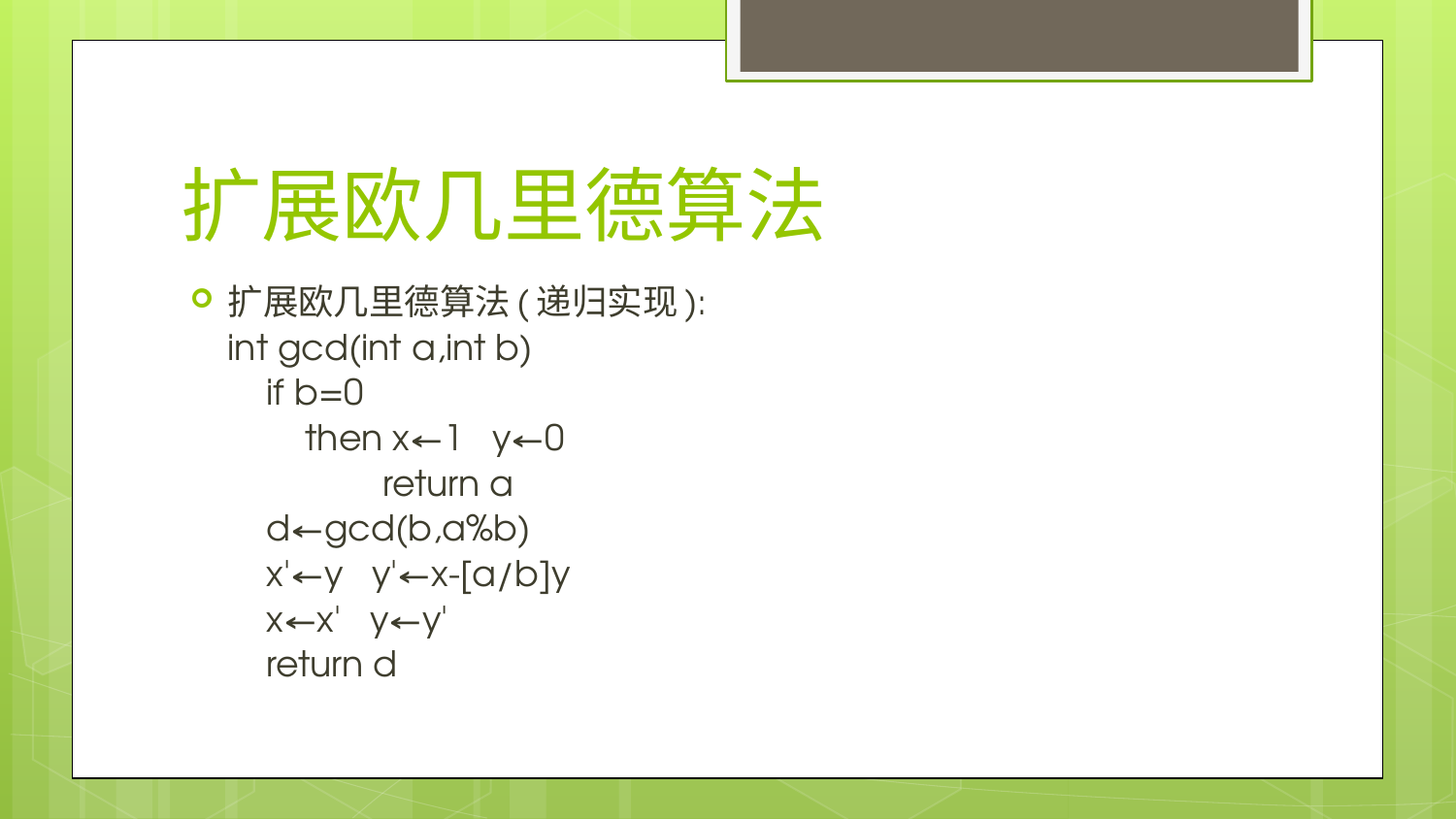

# 扩展欧几里德算法
扩展欧几里德算法(递归实现):
	int gcd(int a,int b)
	    if b=0
	        then x←1   y←0
	                return a
	    d←gcd(b,a%b)
	    x'←y   y'←x-[a/b]y
	    x←x'   y←y'
	    return d